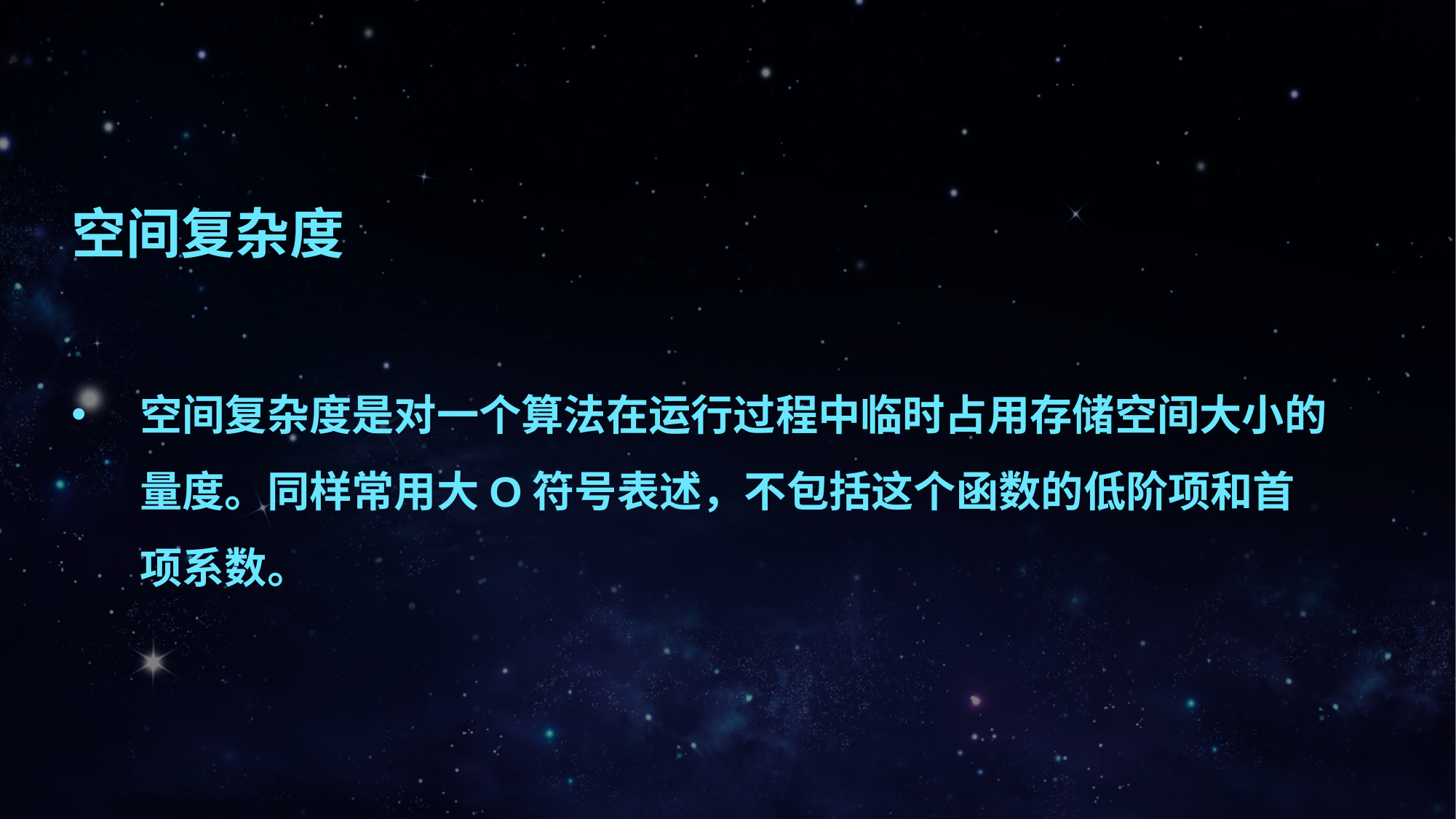

空间复杂度

空间复杂度是对一个算法在运行过程中临时占用存储空间大小的量度。同样常用大O符号表述，不包括这个函数的低阶项和首项系数。